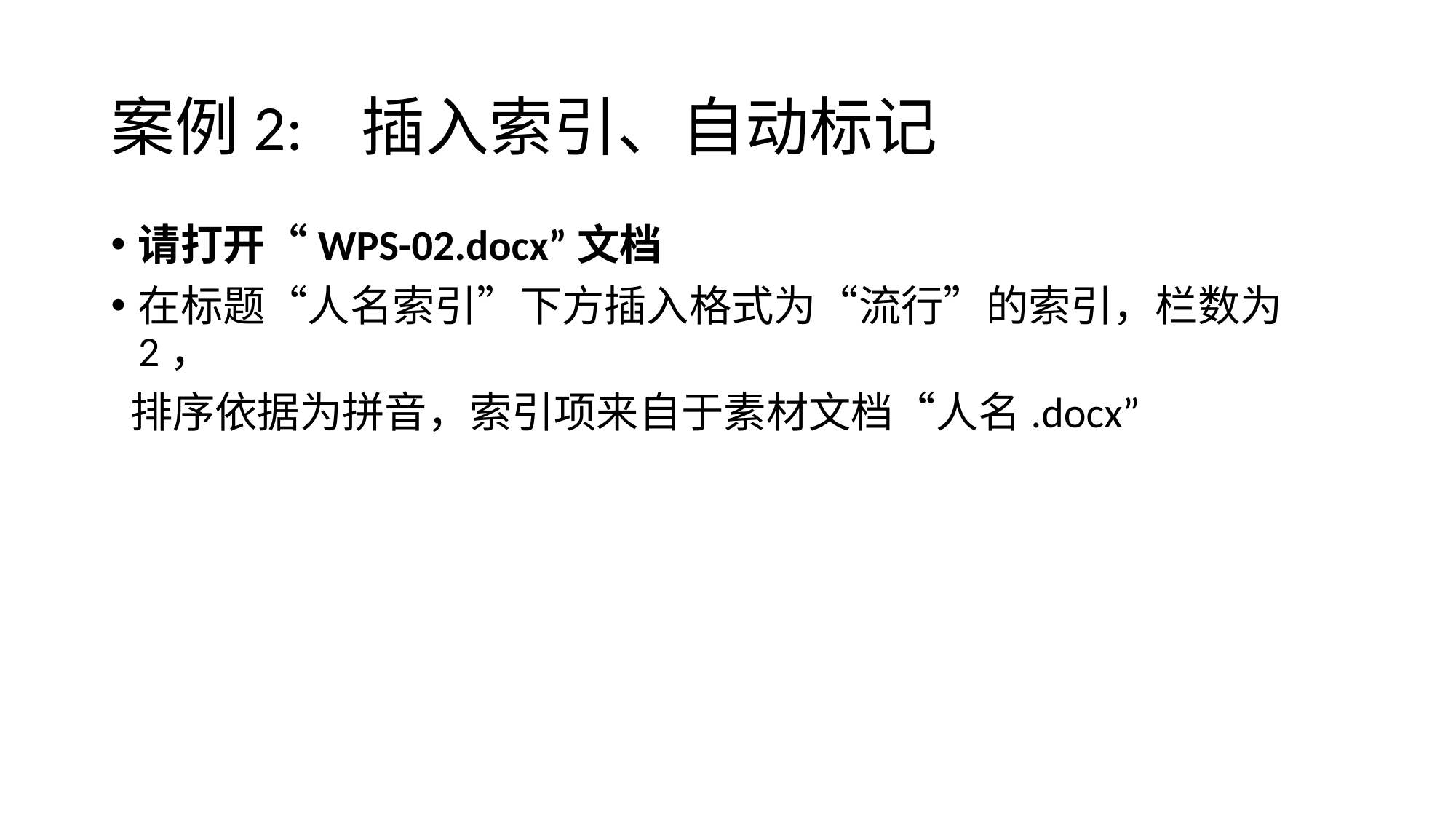

# 案例2:   插入索引、自动标记
请打开“WPS-02.docx”文档
在标题“人名索引”下方插入格式为“流行”的索引，栏数为2，
 排序依据为拼音，索引项来自于素材文档“人名.docx”